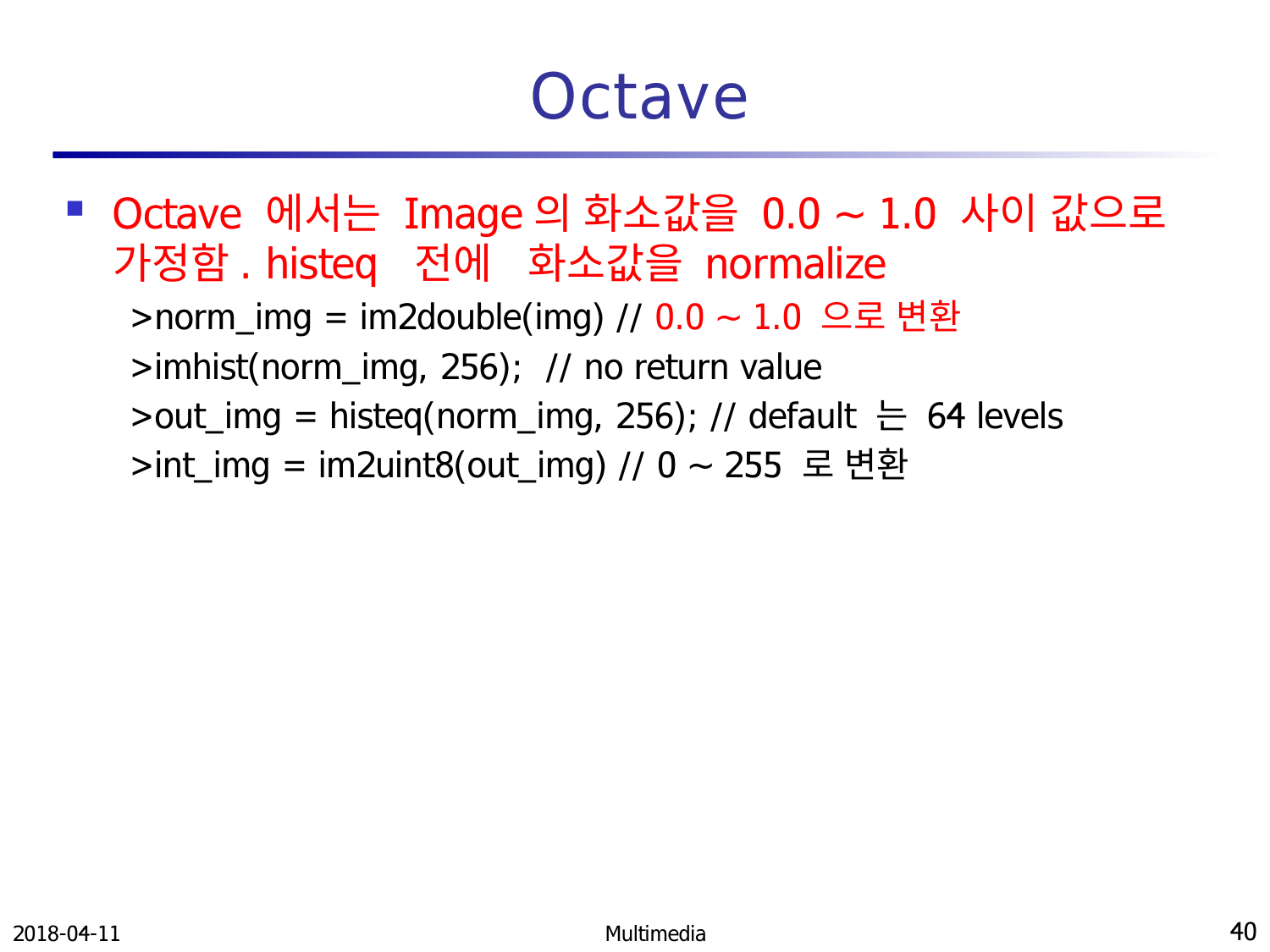

# Octave
Octave 에서는 Image의 화소값을 0.0 ~ 1.0 사이 값으로 가정함. histeq  전에   화소값을 normalize
>norm_img = im2double(img) // 0.0 ~ 1.0 으로 변환
>imhist(norm_img, 256);  // no return value
>out_img = histeq(norm_img, 256); // default 는 64 levels
>int_img = im2uint8(out_img) // 0 ~ 255 로 변환

2018-04-11
Multimedia
40